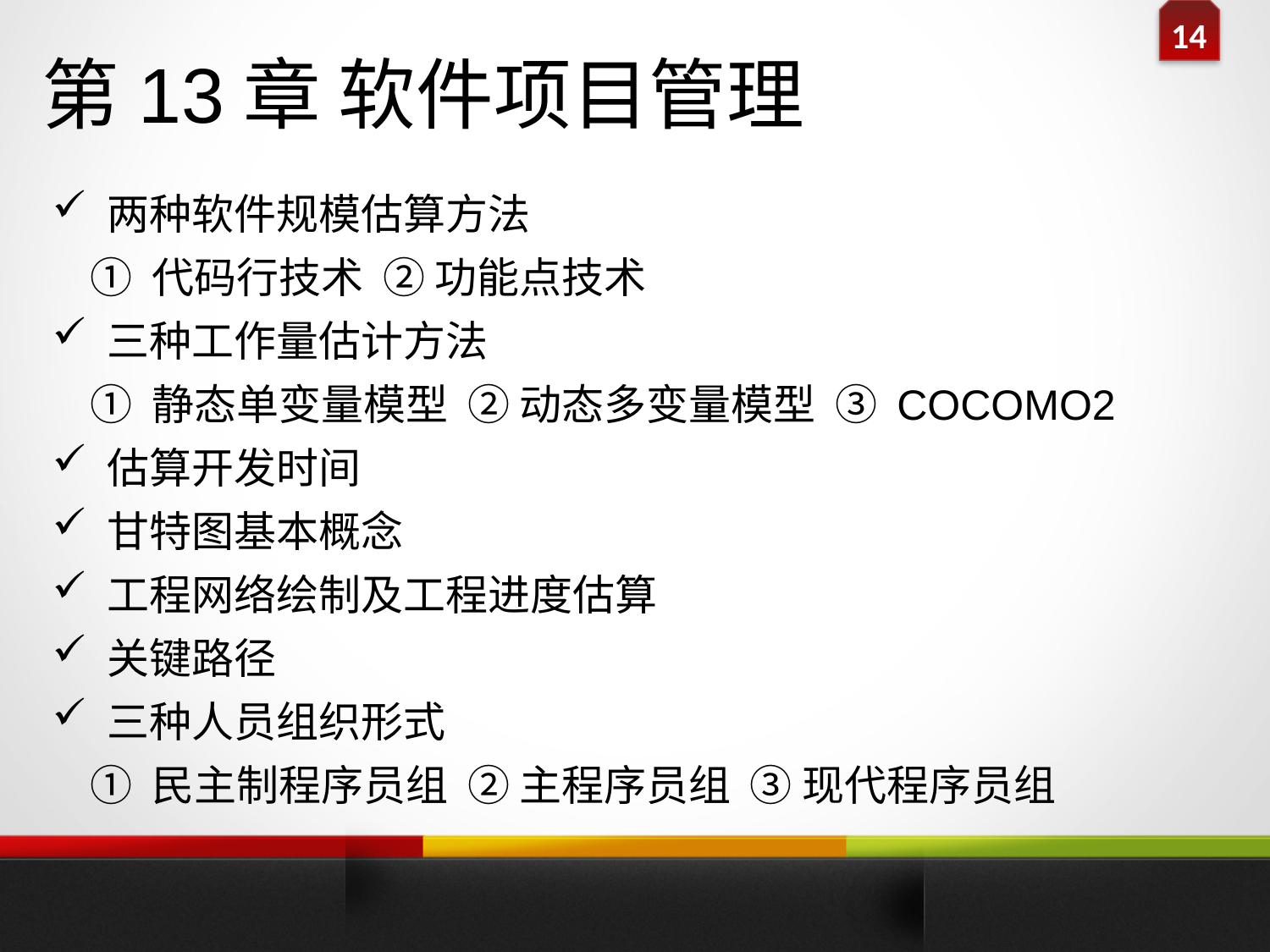

第13章 软件项目管理
 两种软件规模估算方法
    ① 代码行技术  ② 功能点技术
 三种工作量估计方法
    ① 静态单变量模型  ② 动态多变量模型  ③ COCOMO2
 估算开发时间
 甘特图基本概念
 工程网络绘制及工程进度估算
 关键路径
 三种人员组织形式
    ① 民主制程序员组  ② 主程序员组  ③ 现代程序员组